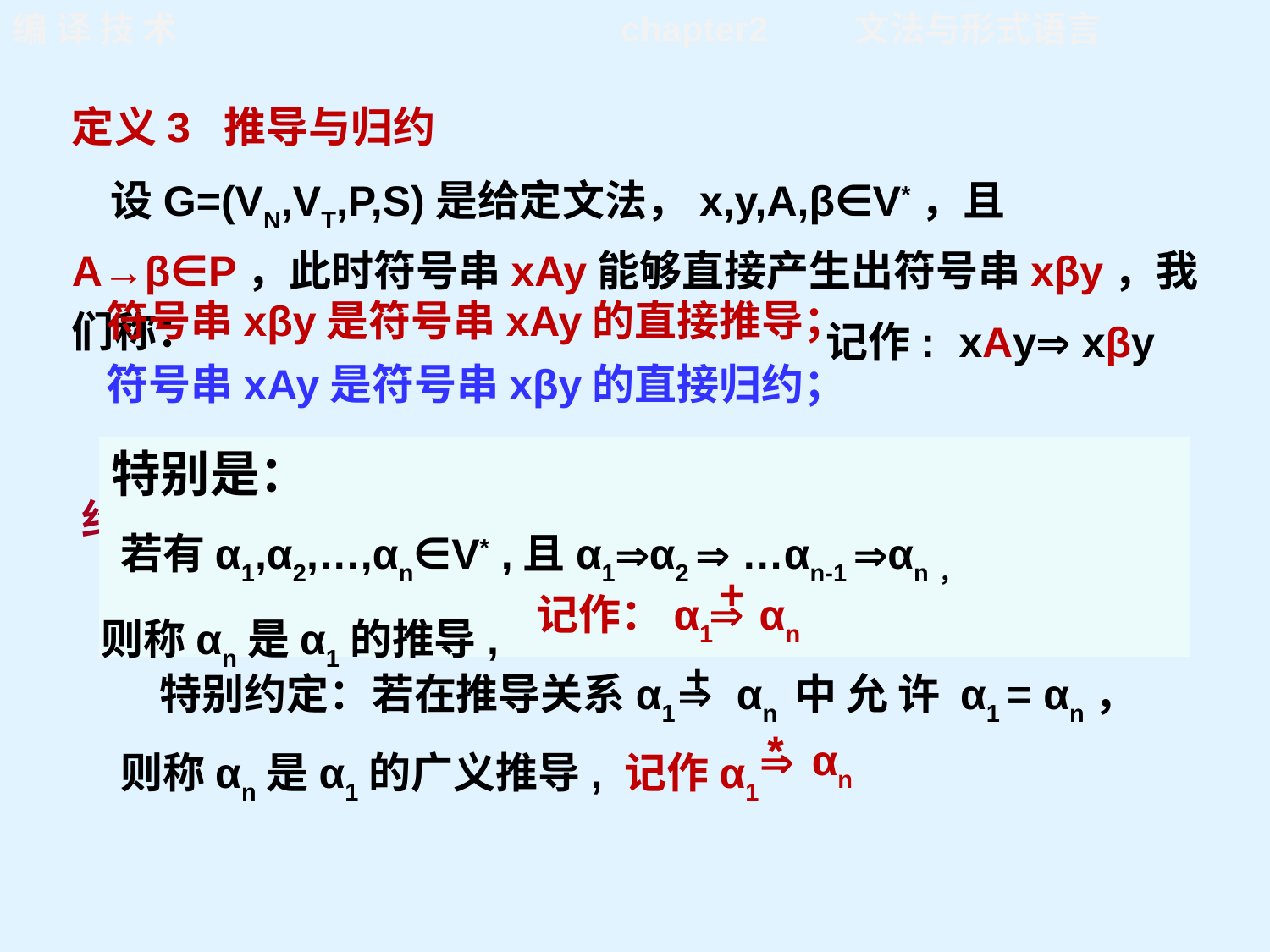

编 译 技 术                                                      chapter2        文法与形式语言
定义3  推导与归约
   设G=(VN,VT,P,S)是给定文法，x,y,A,β∈V*，且A→β∈P，此时符号串xAy能够直接产生出符号串xβy，我们称：
符号串xβy是符号串xAy的直接推导；
记作:  xAy⇒ xβy
符号串xAy是符号串xβy的直接归约；
 对于前述的<无符号整数>文法，存在以下直接推导(归约)
特别是：

    若有α1,α2,…,αn∈V* ,且α1⇒α2 ⇒ …αn-1 ⇒αn，
  则称αn是α1的推导,
   <无符号整数> ⇒<数字串> ⇒<数字串> <数字>
               ⇒<数字> <数字> ⇒5<数字> ⇒59
+
⇒
αn
记作：α1
+
⇒
    特别约定：若在推导关系α1
αn 中 允 许 α1 = αn，
*
⇒
αn
  则称αn是α1的广义推导, 记作α1